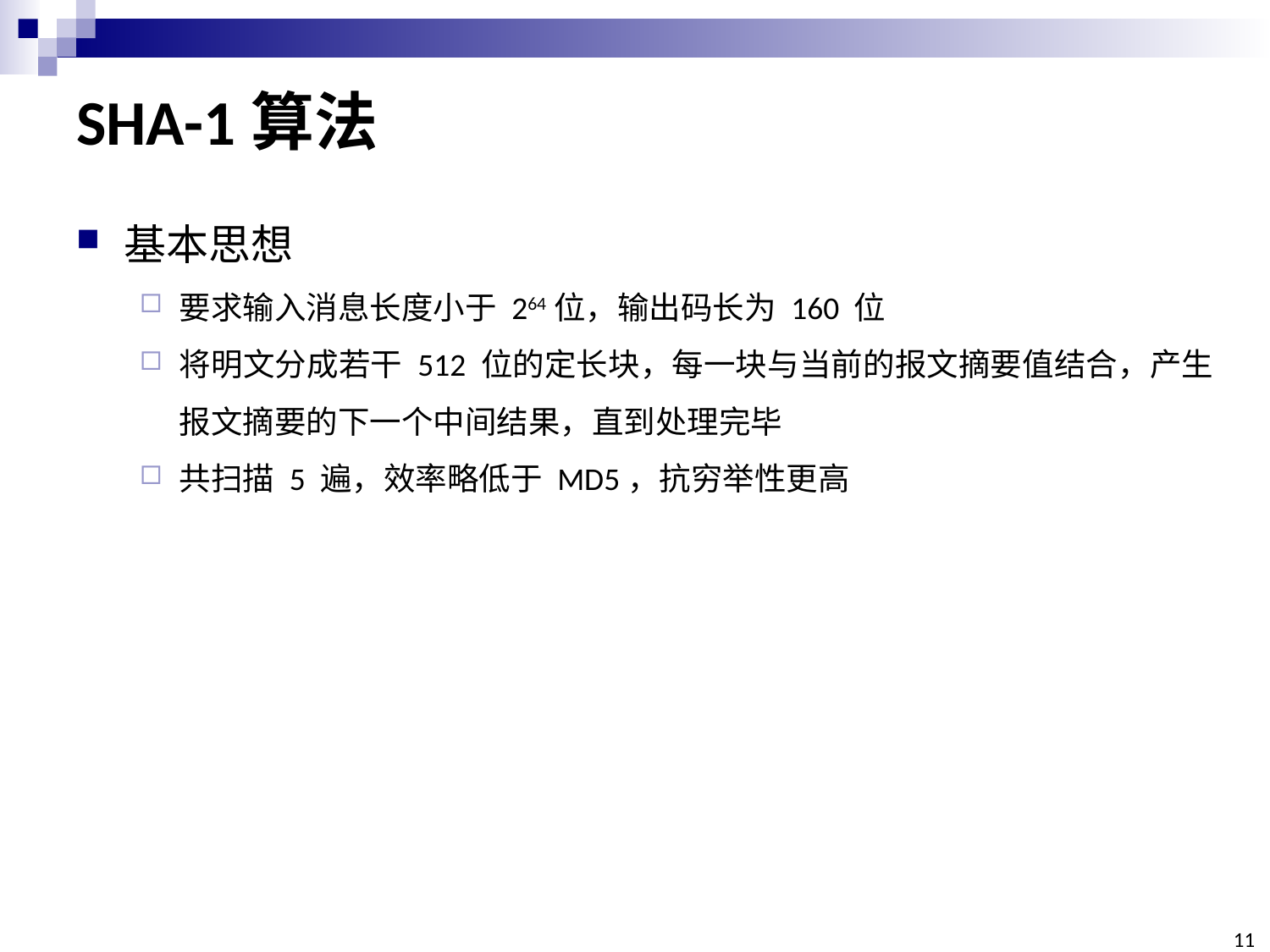

# SHA-1算法
基本思想
要求输入消息长度小于 264位，输出码长为 160 位
将明文分成若干 512 位的定长块，每一块与当前的报文摘要值结合，产生报文摘要的下一个中间结果，直到处理完毕
共扫描 5 遍，效率略低于 MD5，抗穷举性更高
11